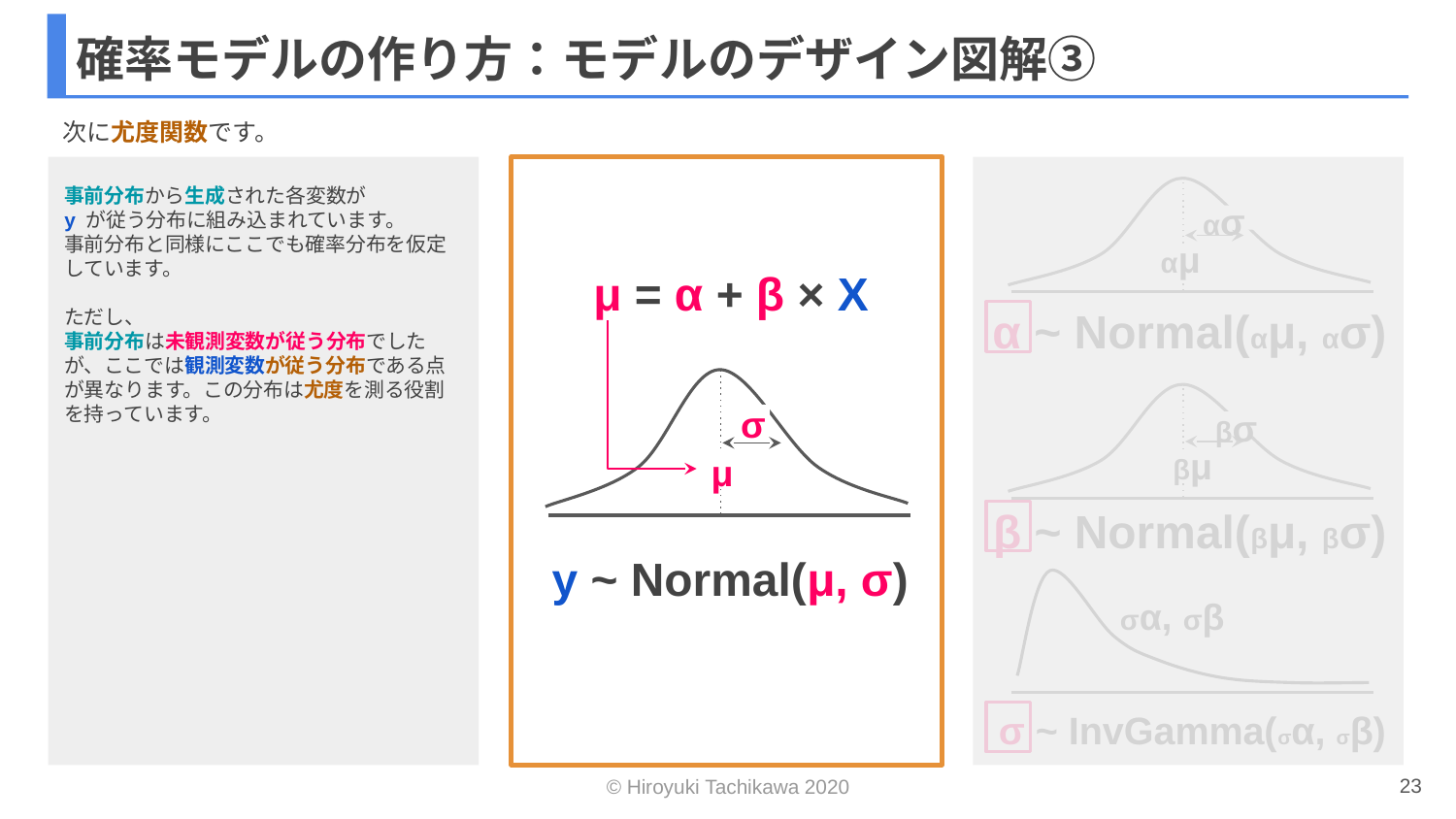

# 確率モデルの作り方：モデルのデザイン図解③
次に尤度関数です。

事前分布から生成された各変数が
y が従う分布に組み込まれています。
事前分布と同様にここでも確率分布を仮定しています。

ただし、
事前分布は未観測変数が従う分布でしたが、ここでは観測変数が従う分布である点が異なります。この分布は尤度を測る役割を持っています。

ασ
αμ

μ = α + β × X
α ~ Normal(αμ, ασ)

σ
βσ
βμ
μ

β ~ Normal(βμ, βσ)
y ~ Normal(μ, σ)

σα, σβ
σ ~ InvGamma(σα, σβ)

23